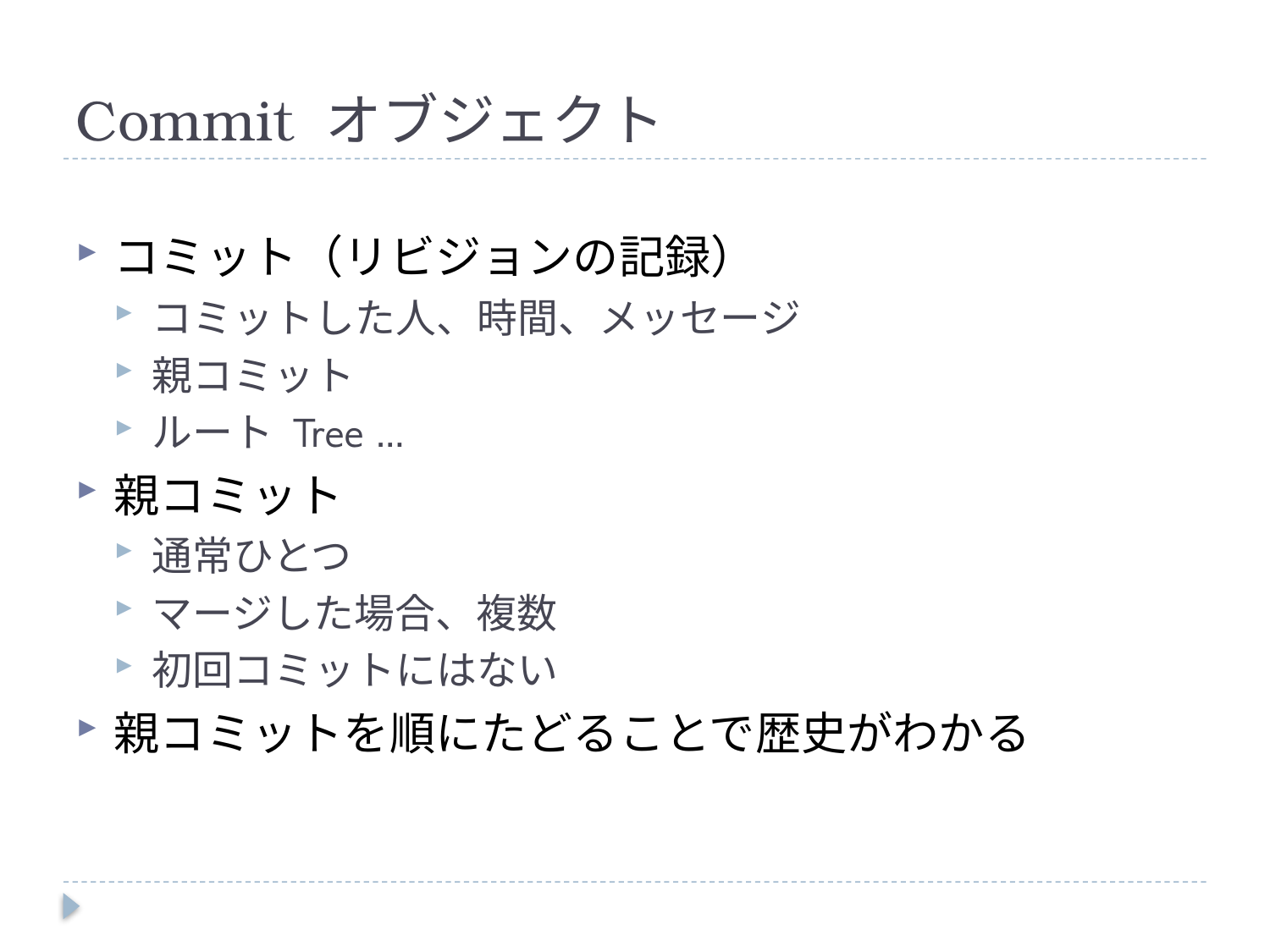

# Commit オブジェクト
コミット（リビジョンの記録）
コミットした人、時間、メッセージ
親コミット
ルート Tree …
親コミット
通常ひとつ
マージした場合、複数
初回コミットにはない
親コミットを順にたどることで歴史がわかる